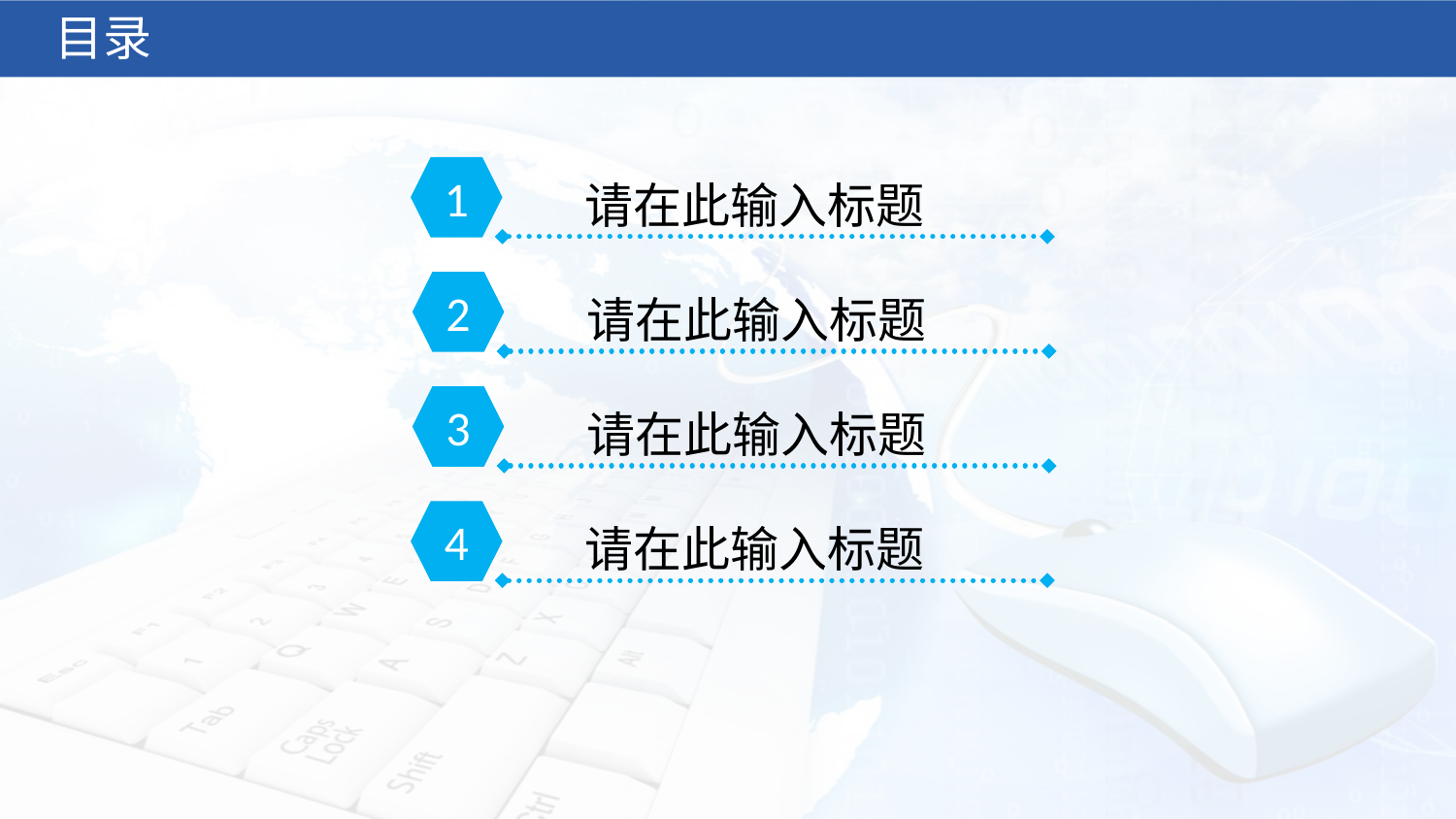

目录
1
请在此输入标题
2
请在此输入标题
3
请在此输入标题
4
请在此输入标题